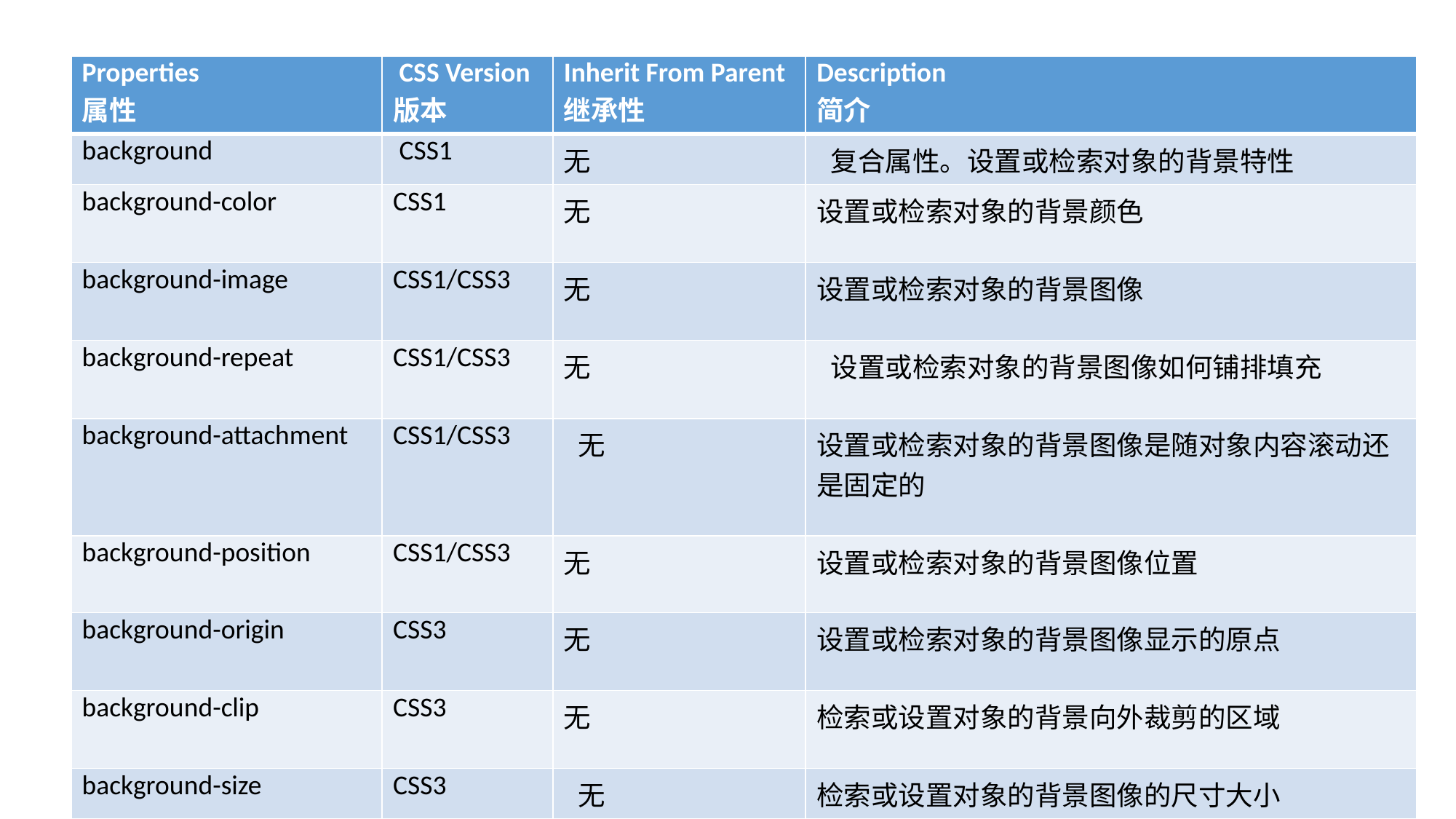

| Properties 属性 | CSS Version 版本 | Inherit From Parent 继承性 | Description 简介 |
| --- | --- | --- | --- |
| background | CSS1 | 无 | 复合属性。设置或检索对象的背景特性 |
| background-color | CSS1 | 无 | 设置或检索对象的背景颜色 |
| background-image | CSS1/CSS3 | 无 | 设置或检索对象的背景图像 |
| background-repeat | CSS1/CSS3 | 无 | 设置或检索对象的背景图像如何铺排填充 |
| background-attachment | CSS1/CSS3 | 无 | 设置或检索对象的背景图像是随对象内容滚动还是固定的 |
| background-position | CSS1/CSS3 | 无 | 设置或检索对象的背景图像位置 |
| background-origin | CSS3 | 无 | 设置或检索对象的背景图像显示的原点 |
| background-clip | CSS3 | 无 | 检索或设置对象的背景向外裁剪的区域 |
| background-size | CSS3 | 无 | 检索或设置对象的背景图像的尺寸大小 |